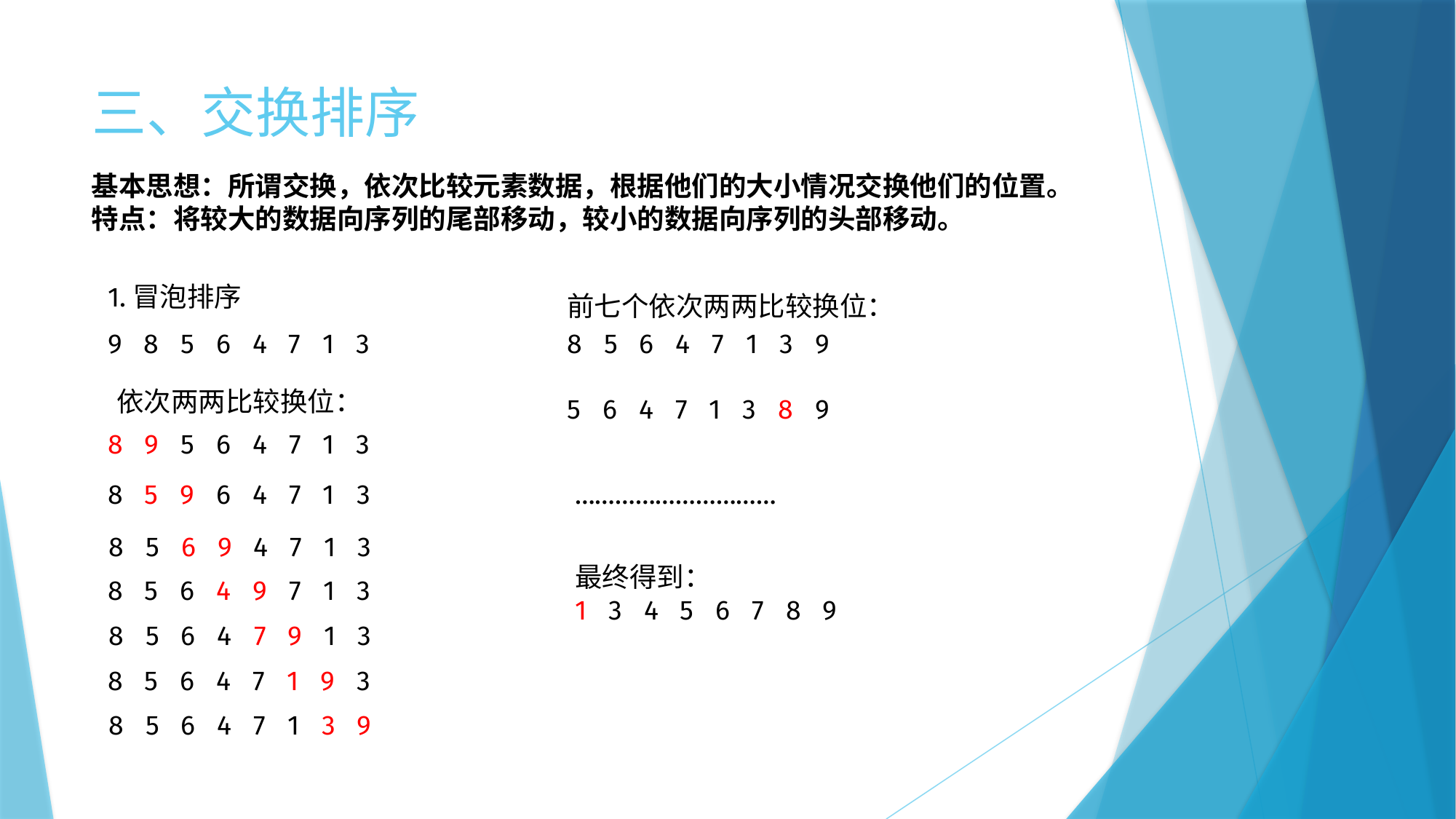

# 三、交换排序
基本思想：所谓交换，依次比较元素数据，根据他们的大小情况交换他们的位置。
特点：将较大的数据向序列的尾部移动，较小的数据向序列的头部移动。

1.冒泡排序
前七个依次两两比较换位：
9   8   5   6   4   7   1   3
8   5   6   4   7   1   3   9

5   6   4   7   1   3   8   9
依次两两比较换位：
8   9   5   6   4   7   1   3
8   5   9   6   4   7   1   3
…………………………
8   5   6   9   4   7   1   3
最终得到：
1   3   4   5   6   7   8   9
8   5   6   4   9   7   1   3
8   5   6   4   7   9   1   3
8   5   6   4   7   1   9   3
8   5   6   4   7   1   3   9